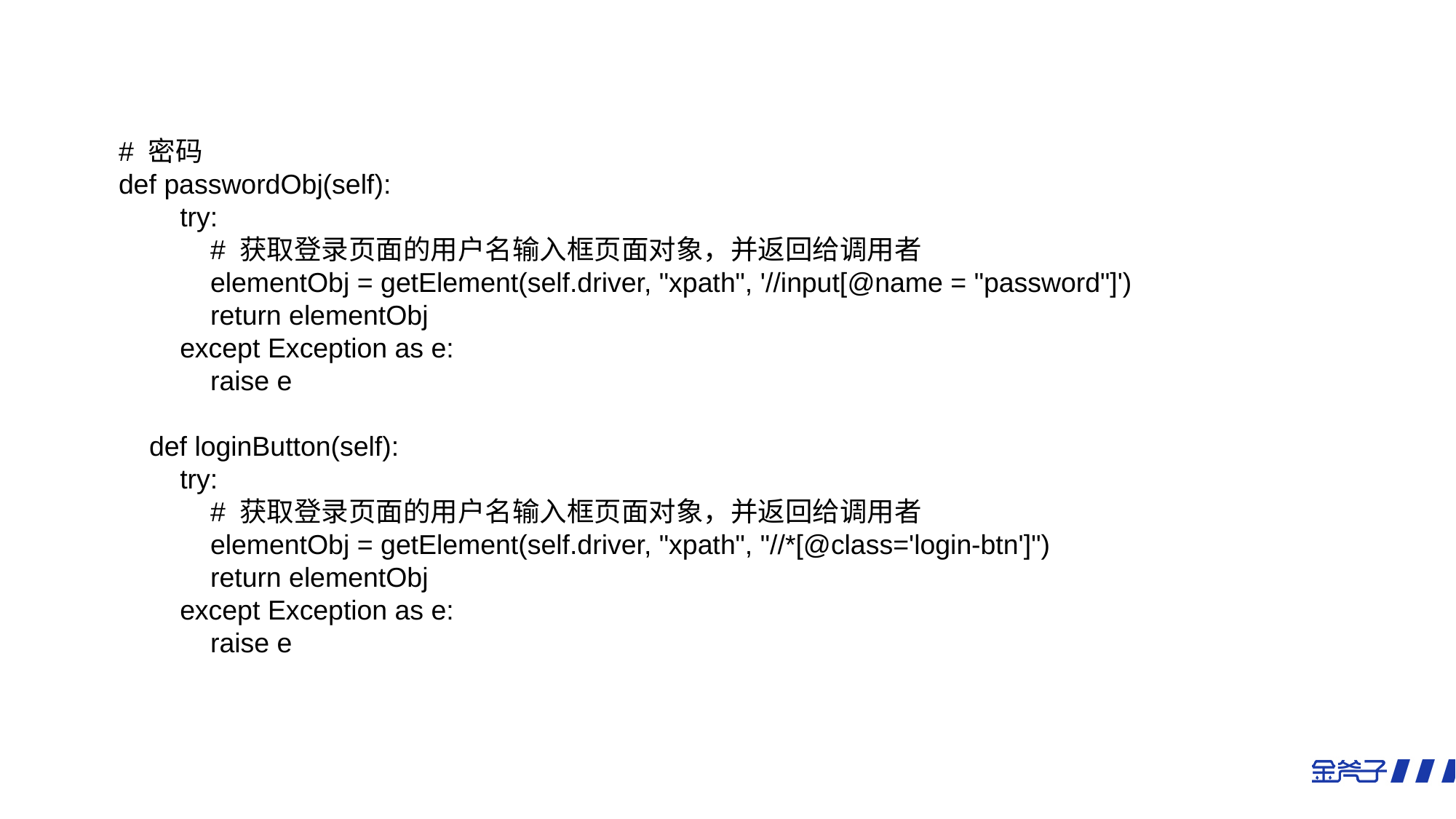

# 密码
def passwordObj(self):
        try:
            # 获取登录页面的用户名输入框页面对象，并返回给调用者
            elementObj = getElement(self.driver, "xpath", '//input[@name = "password"]')
            return elementObj
        except Exception as e:
            raise e

    def loginButton(self):
        try:
            # 获取登录页面的用户名输入框页面对象，并返回给调用者
            elementObj = getElement(self.driver, "xpath", "//*[@class='login-btn']")
            return elementObj
        except Exception as e:
            raise e